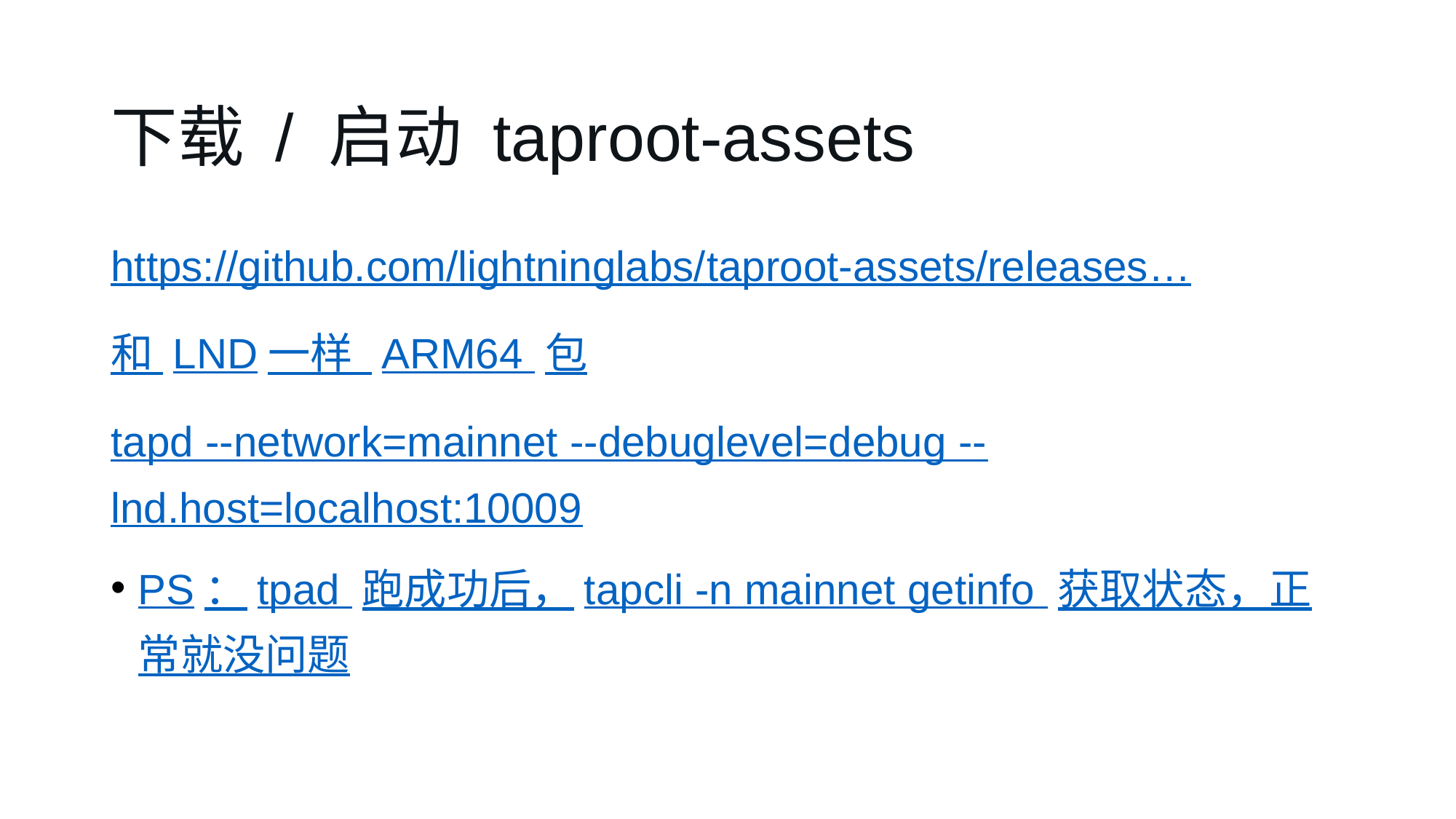

# 下载 / 启动 taproot-assets
https://github.com/lightninglabs/taproot-assets/releases…
和 LND一样  ARM64 包
tapd --network=mainnet --debuglevel=debug --lnd.host=localhost:10009
PS：tpad 跑成功后，tapcli -n mainnet getinfo 获取状态，正常就没问题